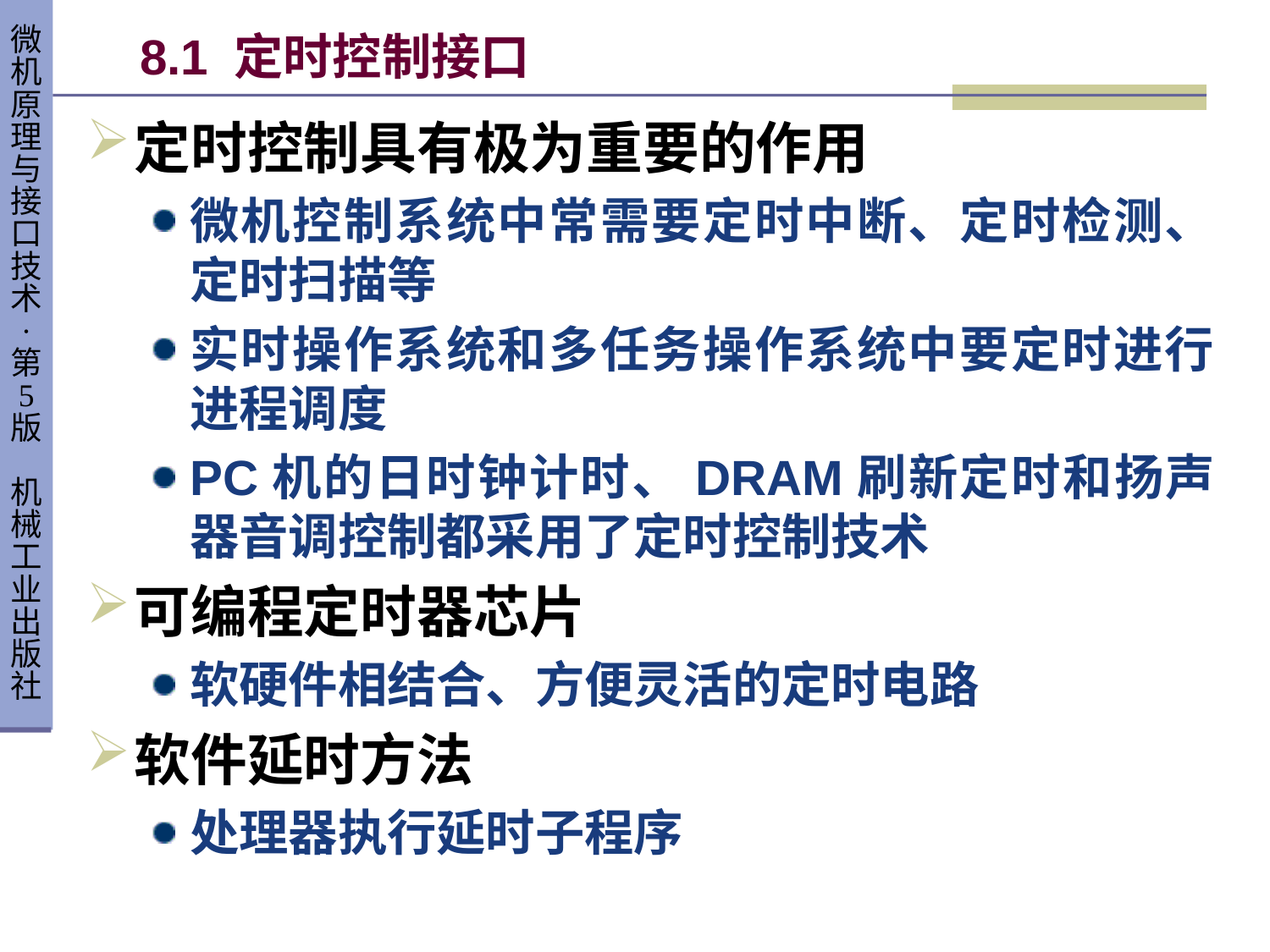

# 8.1 定时控制接口
定时控制具有极为重要的作用
微机控制系统中常需要定时中断、定时检测、定时扫描等
实时操作系统和多任务操作系统中要定时进行进程调度
PC机的日时钟计时、DRAM刷新定时和扬声器音调控制都采用了定时控制技术
可编程定时器芯片
软硬件相结合、方便灵活的定时电路
软件延时方法
处理器执行延时子程序